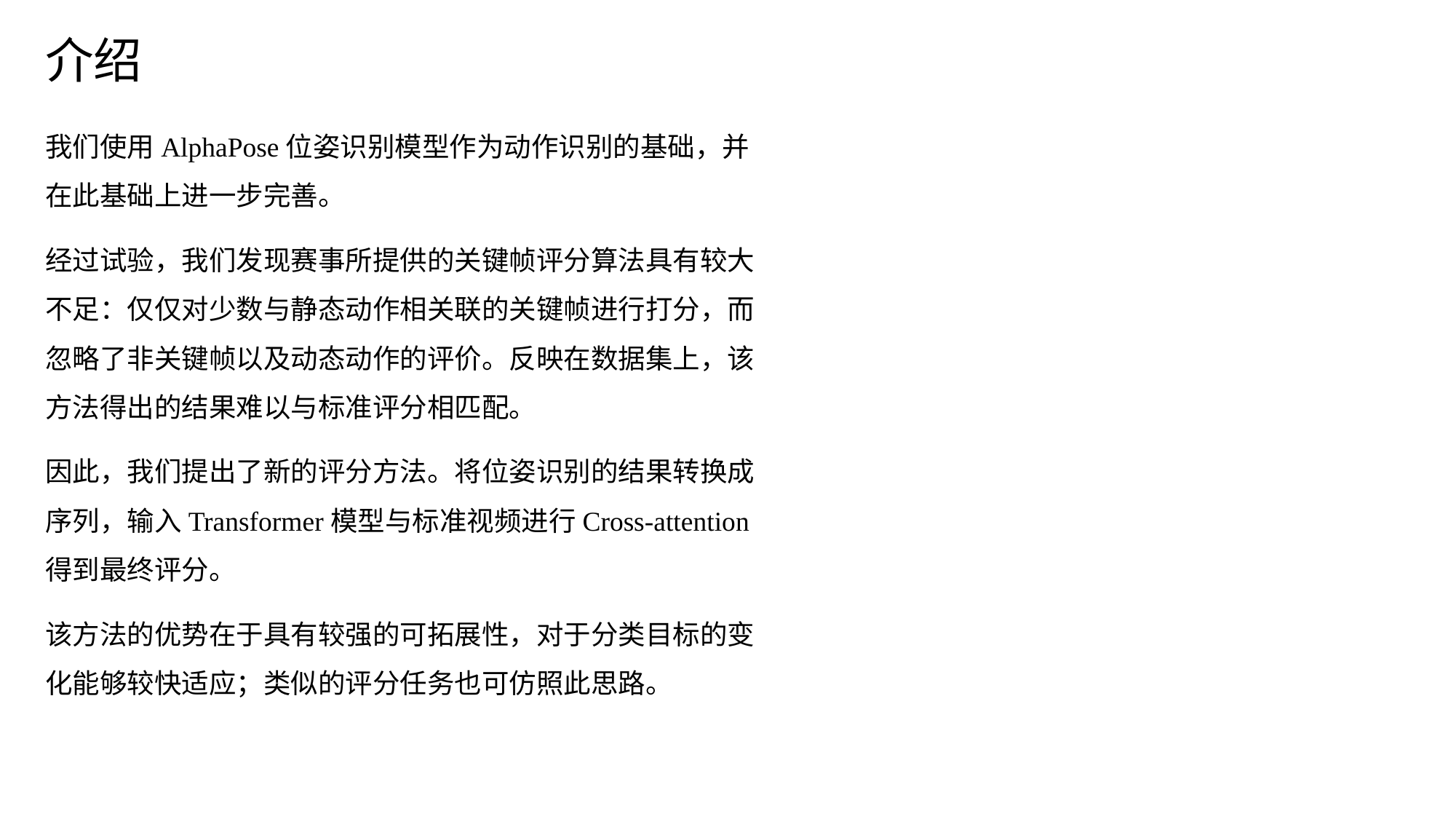

# 介绍
我们使用AlphaPose位姿识别模型作为动作识别的基础，并在此基础上进一步完善。
经过试验，我们发现赛事所提供的关键帧评分算法具有较大不足：仅仅对少数与静态动作相关联的关键帧进行打分，而忽略了非关键帧以及动态动作的评价。反映在数据集上，该方法得出的结果难以与标准评分相匹配。
因此，我们提出了新的评分方法。将位姿识别的结果转换成序列，输入Transformer模型与标准视频进行Cross-attention得到最终评分。
该方法的优势在于具有较强的可拓展性，对于分类目标的变化能够较快适应；类似的评分任务也可仿照此思路。